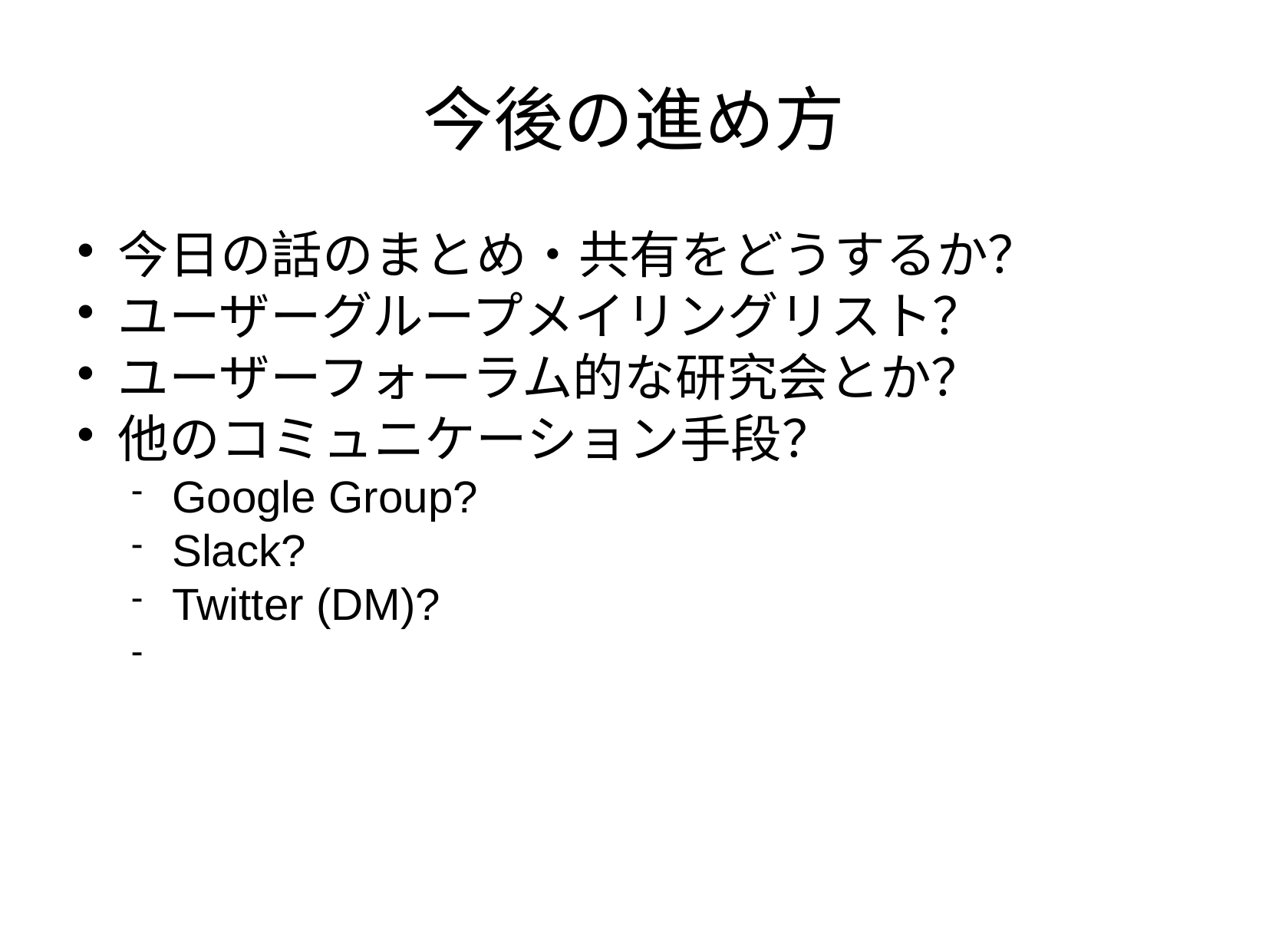

今後の進め方
今日の話のまとめ・共有をどうするか？
ユーザーグループメイリングリスト？
ユーザーフォーラム的な研究会とか？
他のコミュニケーション手段？
Google Group?
Slack?
Twitter (DM)?